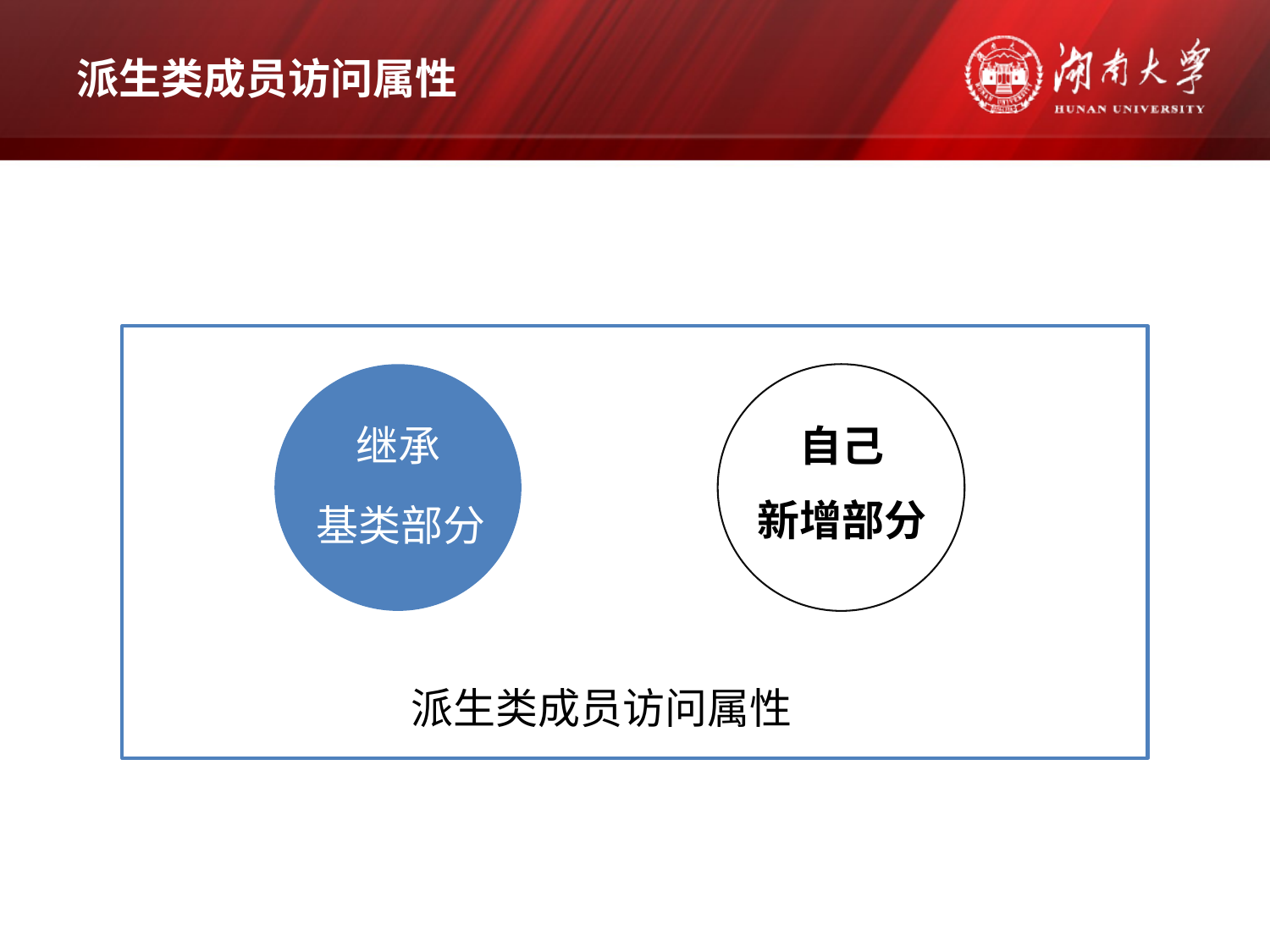

# 派生类成员访问属性

继承
基类部分

新增部分
自己
派生类成员访问属性